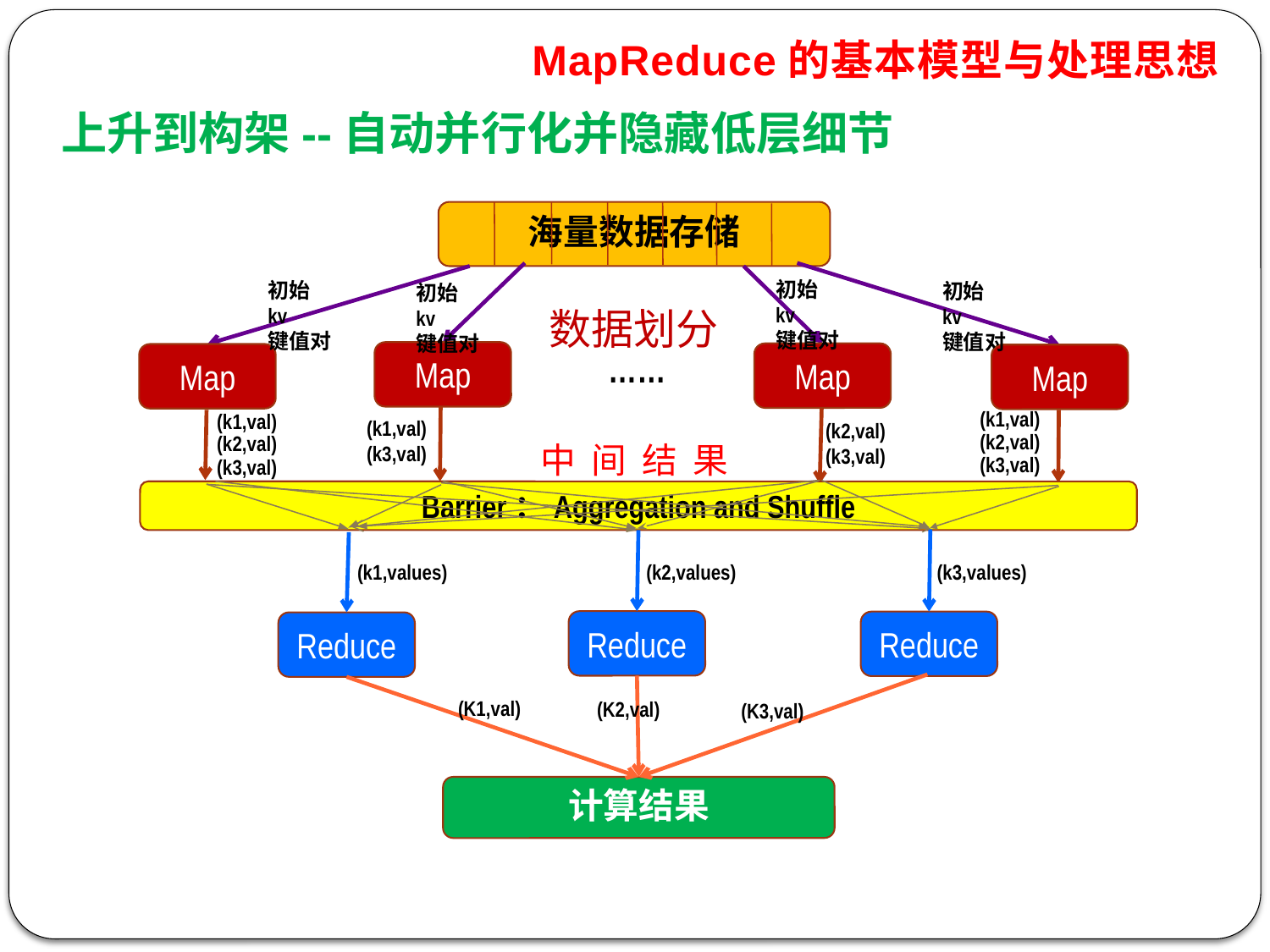

MapReduce的基本模型与处理思想
上升到构架--自动并行化并隐藏低层细节
海量数据存储
初始kv
键值对
初始kv
键值对
初始kv
键值对
初始kv
键值对
数据划分
……
Map
Map
Map
Map
(k1,val)
(k2,val)
(k3,val)
(k1,val)
(k2,val)
(k3,val)
(k1,val)
(k3,val)
(k2,val)
(k3,val)
中  间  结  果
Barrier：Aggregation and Shuffle
(k2,values)
(k3,values)
(k1,values)
Reduce
Reduce
Reduce
(K1,val)
(K2,val)
(K3,val)
计算结果